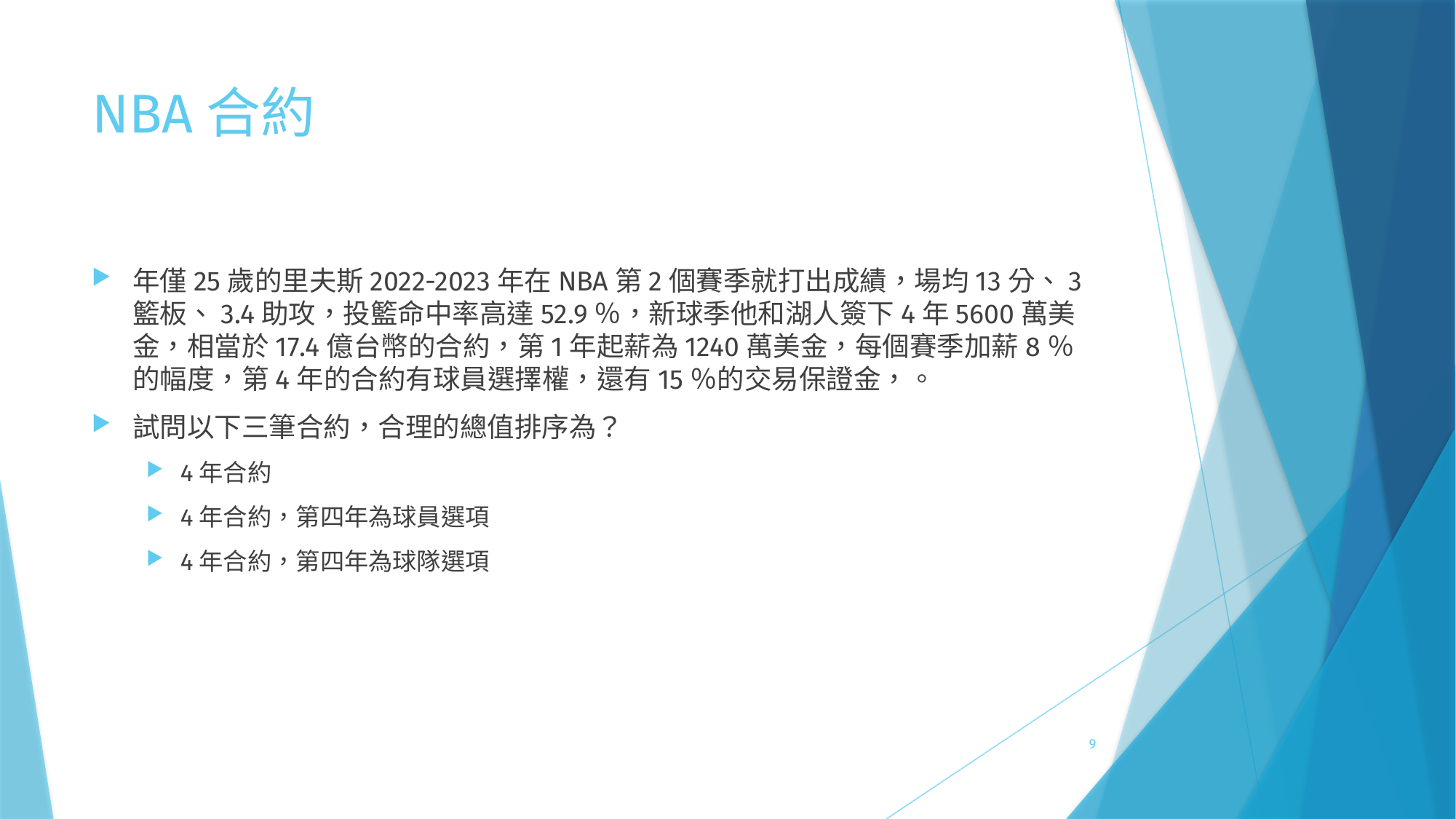

# NBA合約
年僅25歲的里夫斯2022-2023年在NBA第2個賽季就打出成績，場均13分、3籃板、3.4助攻，投籃命中率高達52.9％，新球季他和湖人簽下4年5600萬美金，相當於17.4億台幣的合約，第1年起薪為1240萬美金，每個賽季加薪8％的幅度，第4年的合約有球員選擇權，還有15％的交易保證金，。
試問以下三筆合約，合理的總值排序為？
4年合約
4年合約，第四年為球員選項
4年合約，第四年為球隊選項
9